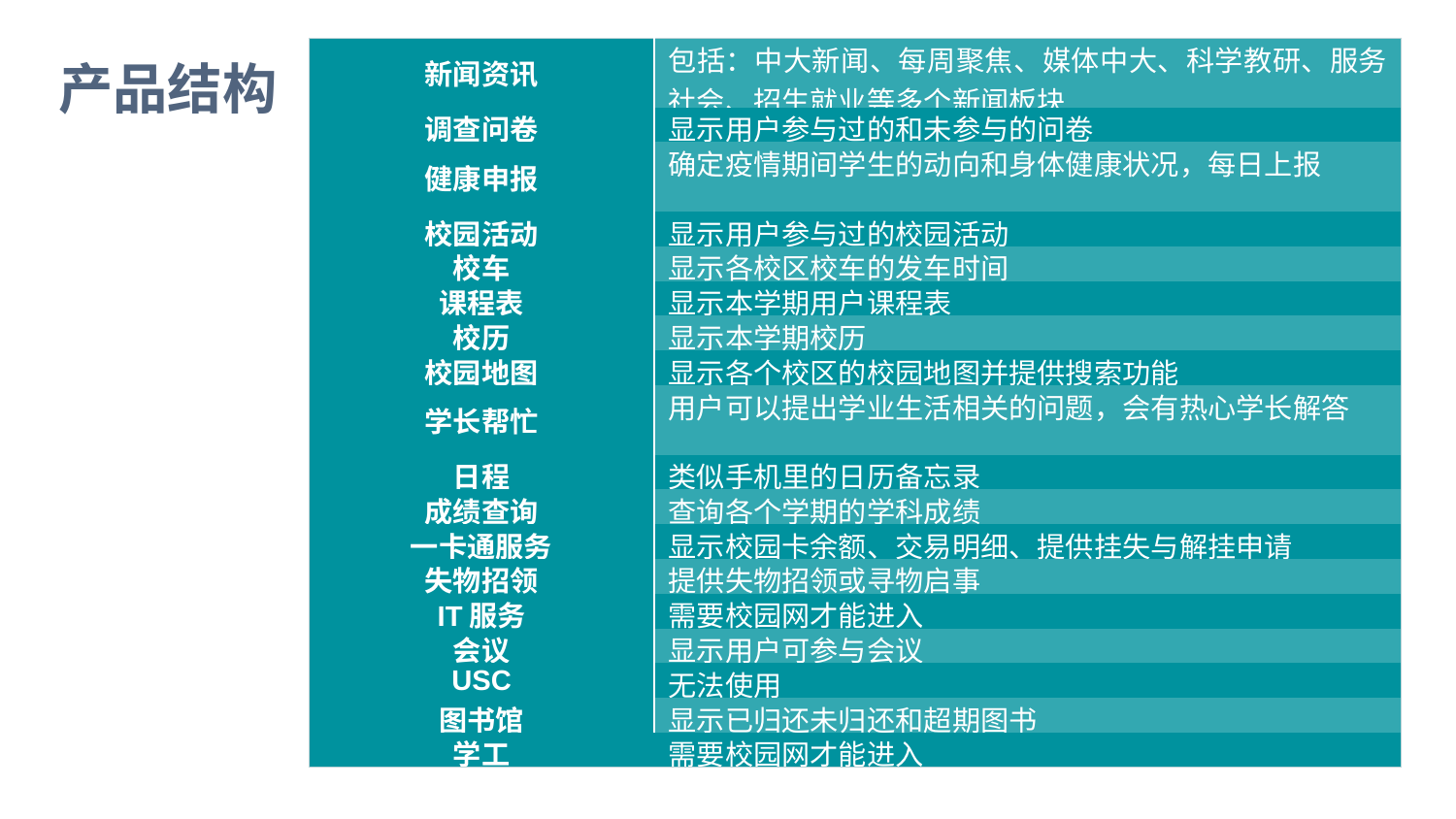

产品结构
| 新闻资讯 | 包括：中大新闻、每周聚焦、媒体中大、科学教研、服务社会、招生就业等多个新闻板块 |
| --- | --- |
| 调查问卷 | 显示用户参与过的和未参与的问卷 |
| 健康申报 | 确定疫情期间学生的动向和身体健康状况，每日上报 |
| 校园活动 | 显示用户参与过的校园活动 |
| 校车 | 显示各校区校车的发车时间 |
| 课程表 | 显示本学期用户课程表 |
| 校历 | 显示本学期校历 |
| 校园地图 | 显示各个校区的校园地图并提供搜索功能 |
| 学长帮忙 | 用户可以提出学业生活相关的问题，会有热心学长解答 |
| 日程 | 类似手机里的日历备忘录 |
| 成绩查询 | 查询各个学期的学科成绩 |
| 一卡通服务 | 显示校园卡余额、交易明细、提供挂失与解挂申请 |
| 失物招领 | 提供失物招领或寻物启事 |
| IT服务 | 需要校园网才能进入 |
| 会议 | 显示用户可参与会议 |
| USC | 无法使用 |
| 图书馆 | 显示已归还未归还和超期图书 |
| 学工 | 需要校园网才能进入 |